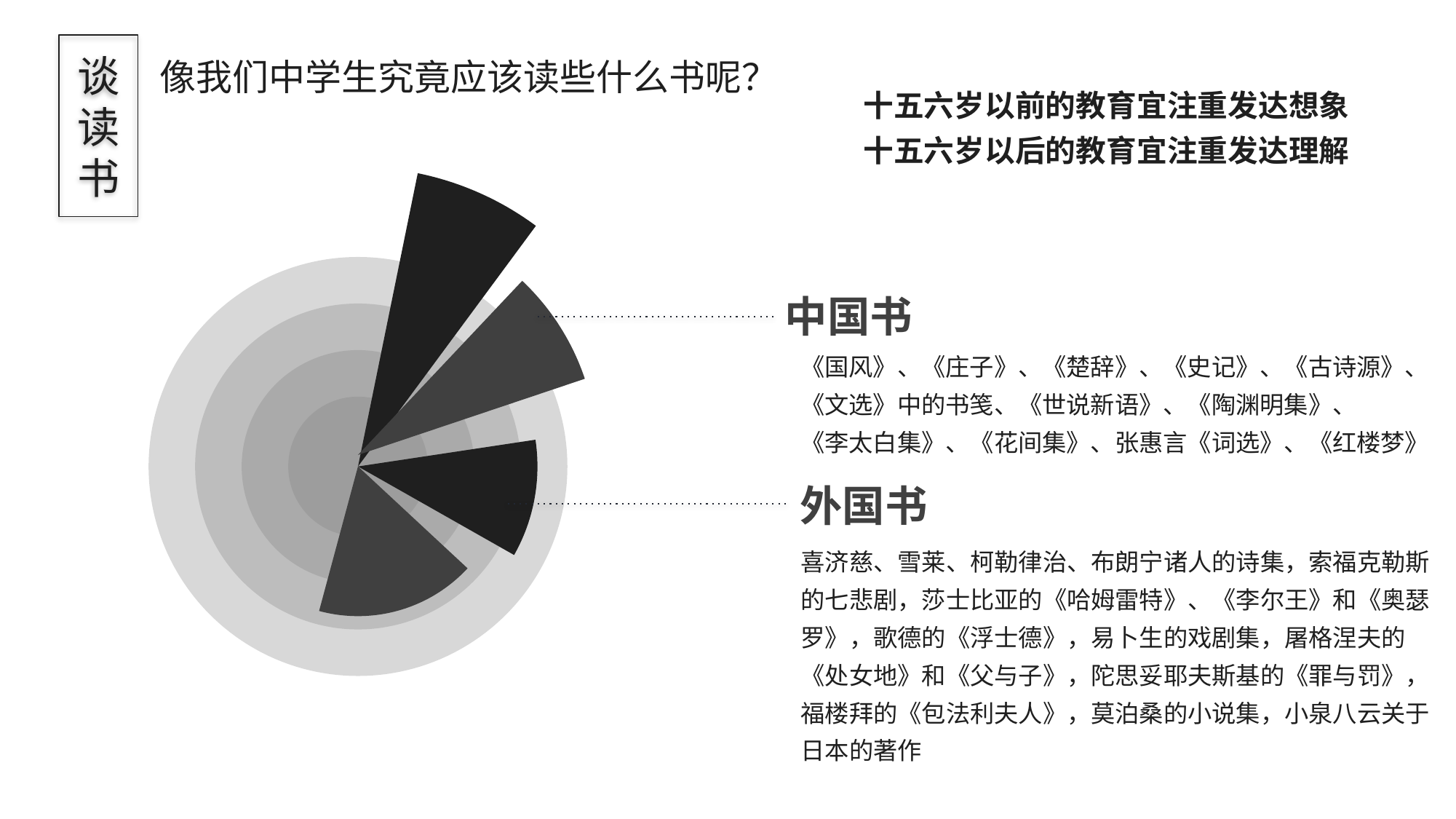

谈读书
像我们中学生究竟应该读些什么书呢？
十五六岁以前的教育宜注重发达想象
十五六岁以后的教育宜注重发达理解

中国书

《国风》、《庄子》、《楚辞》、《史记》、《古诗源》、《文选》中的书笺、《世说新语》、《陶渊明集》、
《李太白集》、《花间集》、张惠言《词选》、《红楼梦》

外国书
喜济慈、雪莱、柯勒律治、布朗宁诸人的诗集，索福克勒斯的七悲剧，莎士比亚的《哈姆雷特》、《李尔王》和《奥瑟罗》，歌德的《浮士德》，易卜生的戏剧集，屠格涅夫的《处女地》和《父与子》，陀思妥耶夫斯基的《罪与罚》，福楼拜的《包法利夫人》，莫泊桑的小说集，小泉八云关于日本的著作